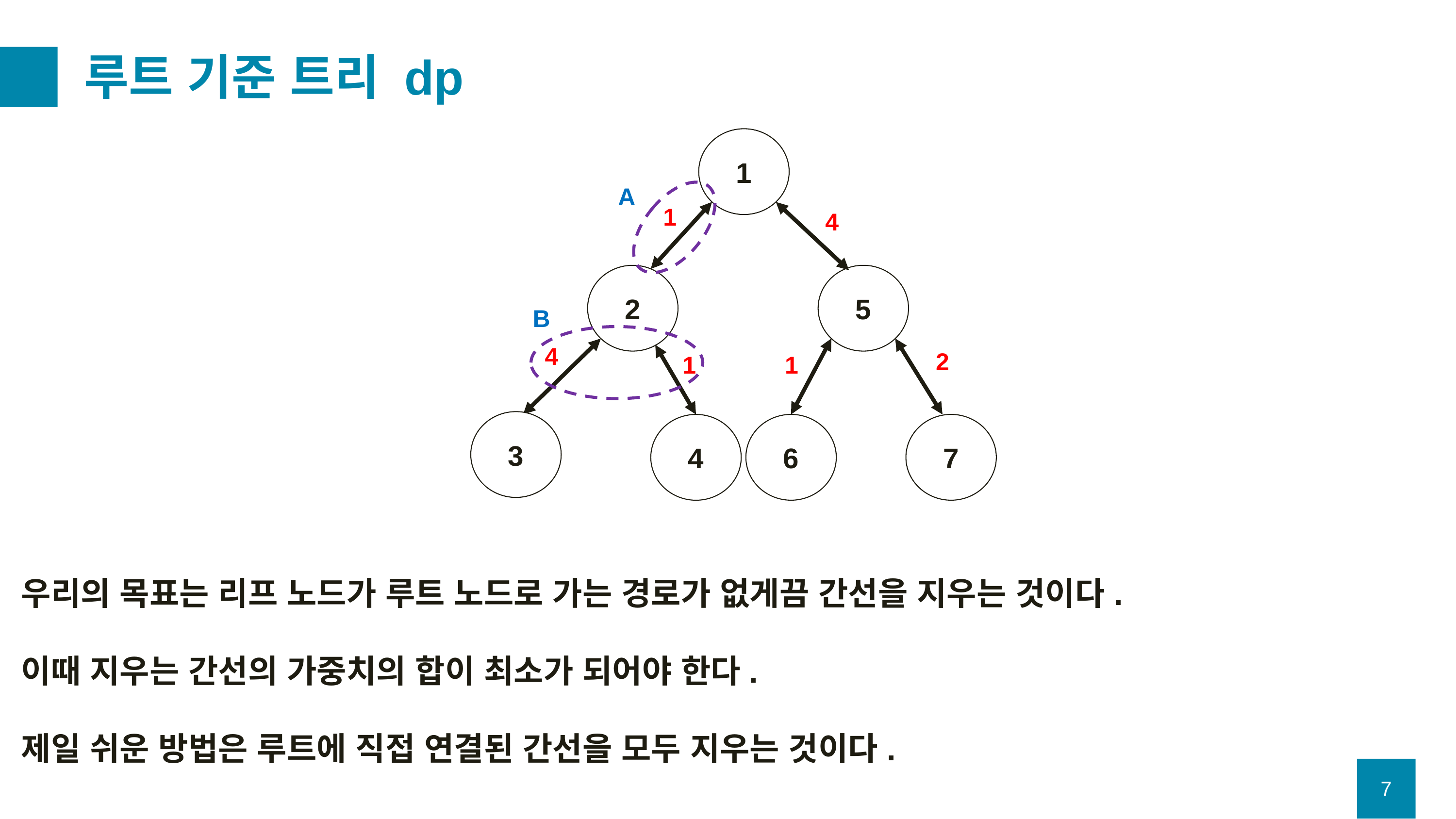

# 루트 기준 트리 dp
1

A
1
4
2
5
B

4
2
1
1
3
6
7
4
우리의 목표는 리프 노드가 루트 노드로 가는 경로가 없게끔 간선을 지우는 것이다.

이때 지우는 간선의 가중치의 합이 최소가 되어야 한다.

제일 쉬운 방법은 루트에 직접 연결된 간선을 모두 지우는 것이다.
7